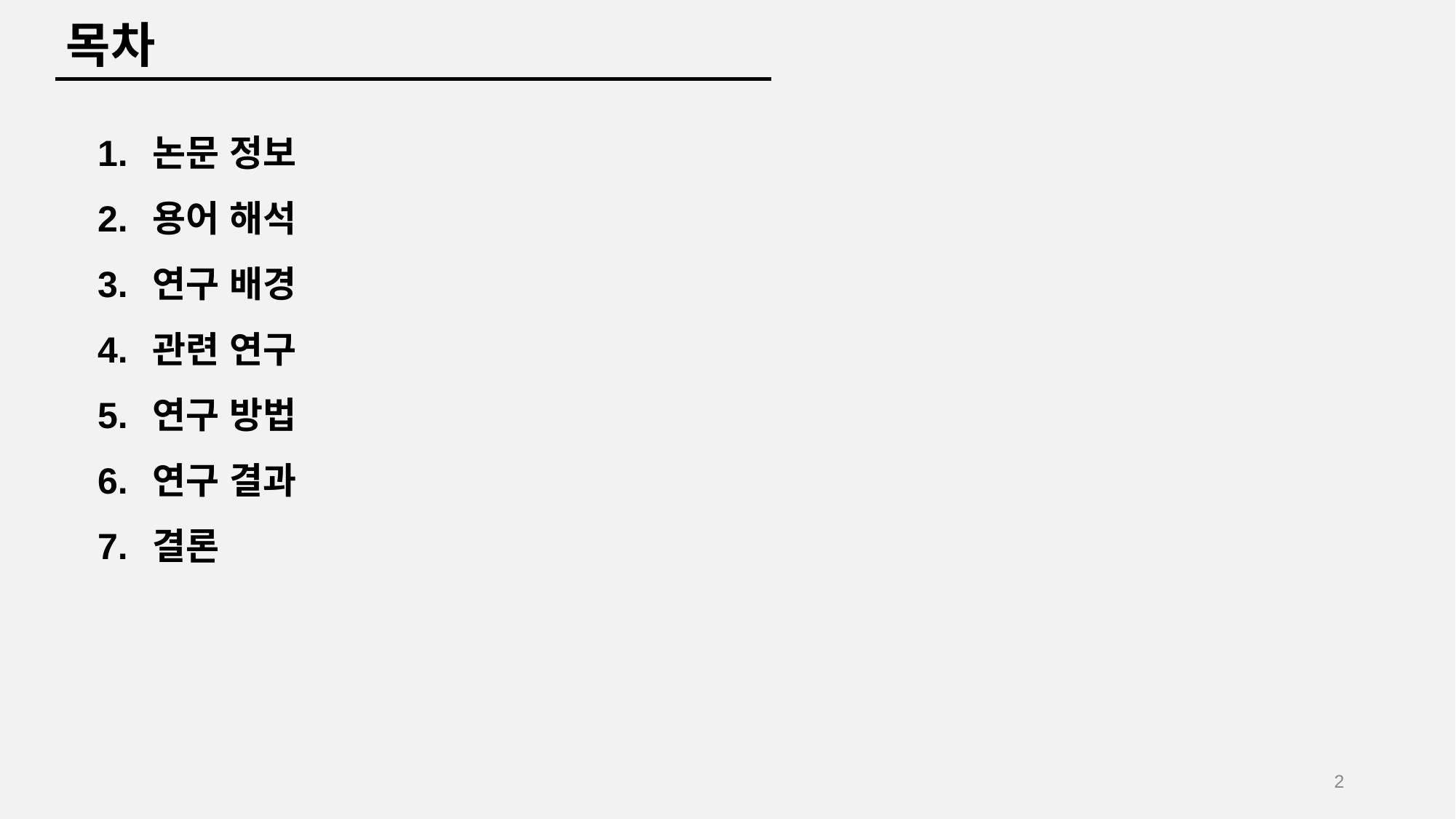

목차
논문 정보
용어 해석
연구 배경
관련 연구
연구 방법
연구 결과
결론
2